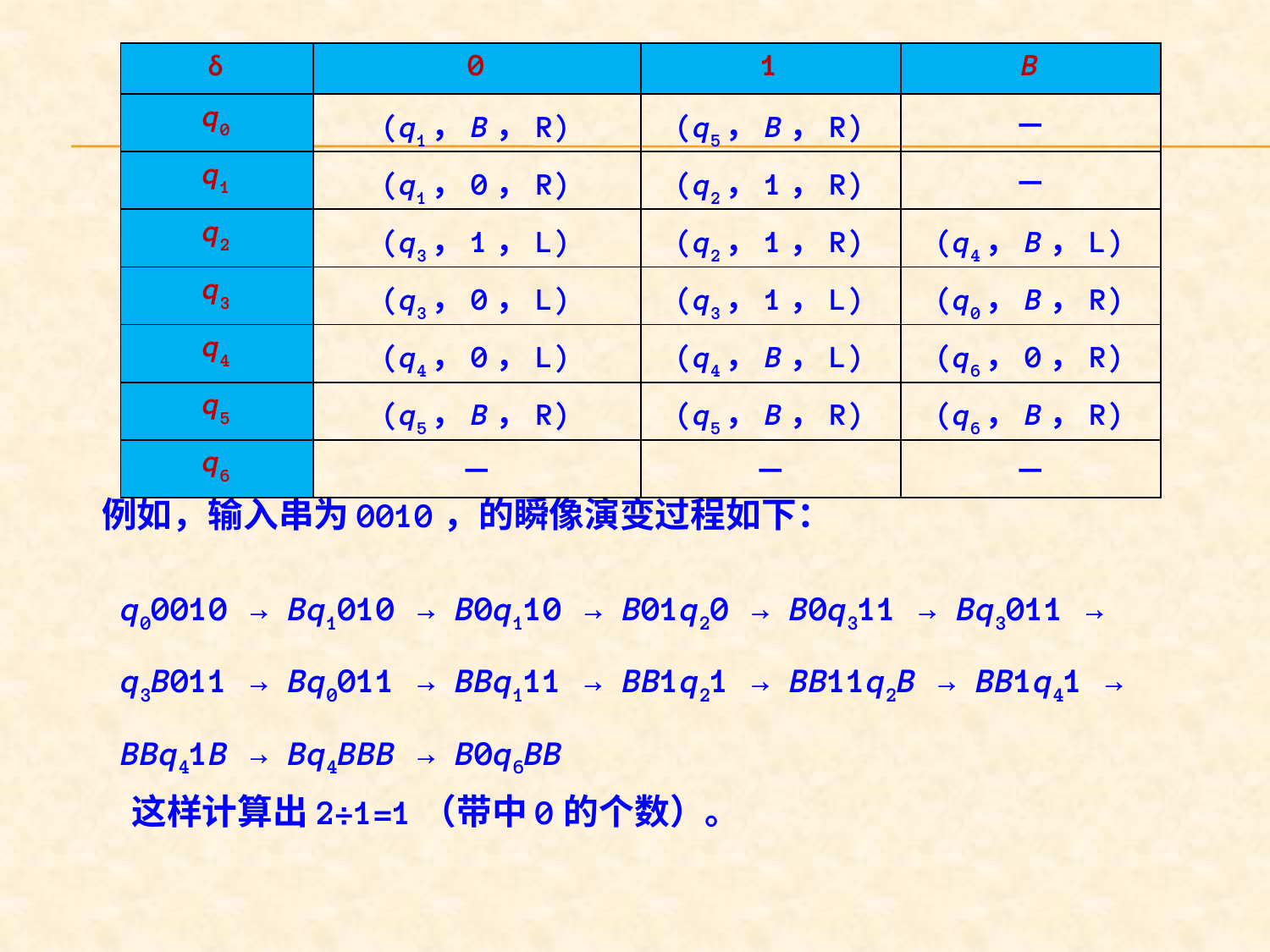

| δ | 0 | 1 | B |
| --- | --- | --- | --- |
| q0 | (q1，B，R) | (q5，B，R) | － |
| q1 | (q1，0，R) | (q2，1，R) | － |
| q2 | (q3，1，L) | (q2，1，R) | (q4，B，L) |
| q3 | (q3，0，L) | (q3，1，L) | (q0，B，R) |
| q4 | (q4，0，L) | (q4，B，L) | (q6，0，R) |
| q5 | (q5，B，R) | (q5，B，R) | (q6，B，R) |
| q6 | － | － | － |
例如，输入串为0010，的瞬像演变过程如下：
q00010 → Bq1010 → B0q110 → B01q20 → B0q311 → Bq3011 →  q3B011 → Bq0011 → BBq111 → BB1q21 → BB11q2B → BB1q41 →  BBq41B → Bq4BBB → B0q6BB
这样计算出2÷1=1（带中0的个数）。